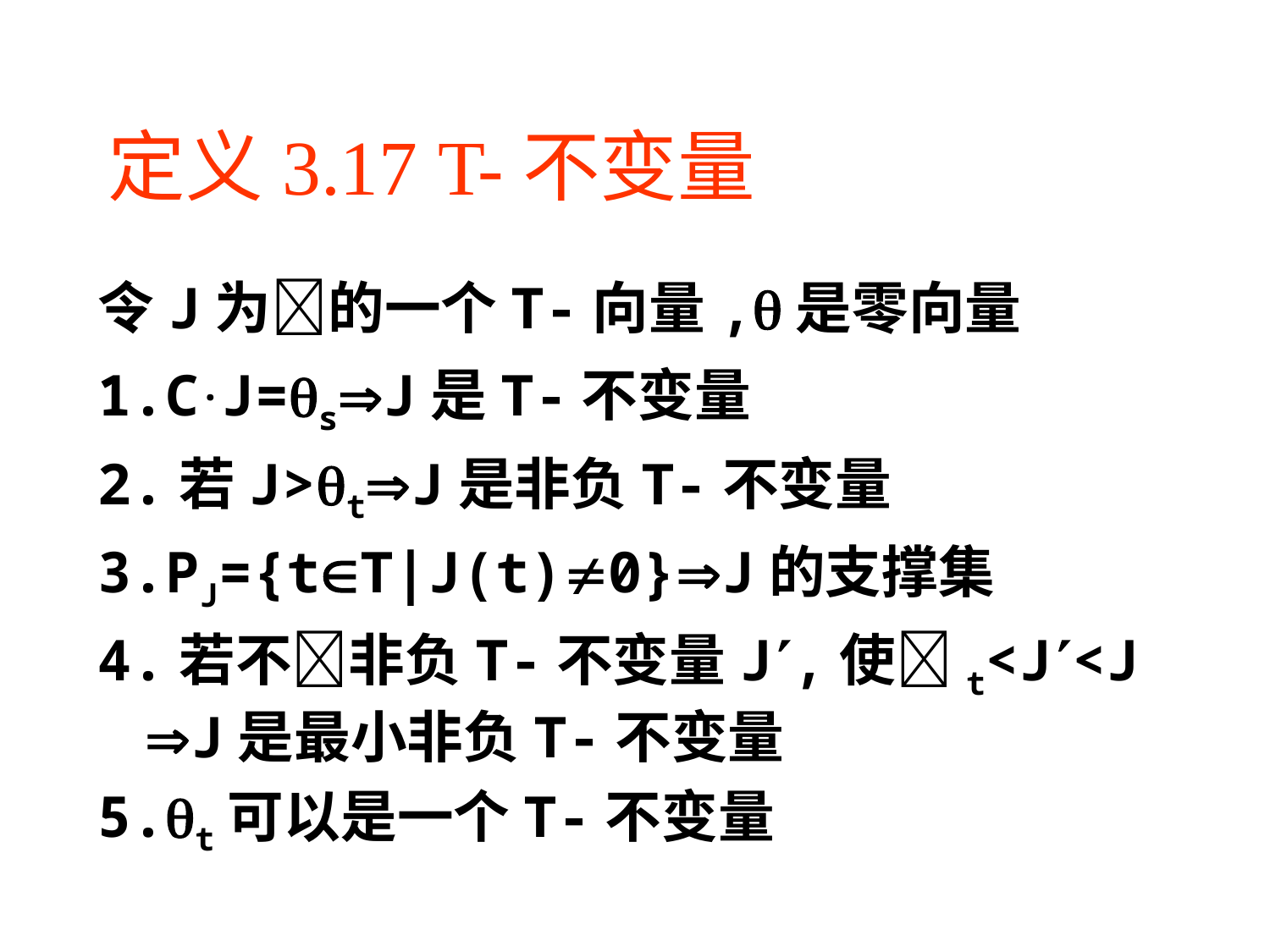

# 定义3.17 T-不变量
令J为∑的一个T-向量,θ是零向量
1.C.J=θs⇒J是T-不变量
2.若J>θt⇒J是非负T-不变量
3.PJ={t∈T|J(t)≠0}⇒J的支撑集
4.若不∃非负T-不变量J′,使θt<J′<J ⇒J是最小非负T-不变量
5.θt可以是一个T-不变量